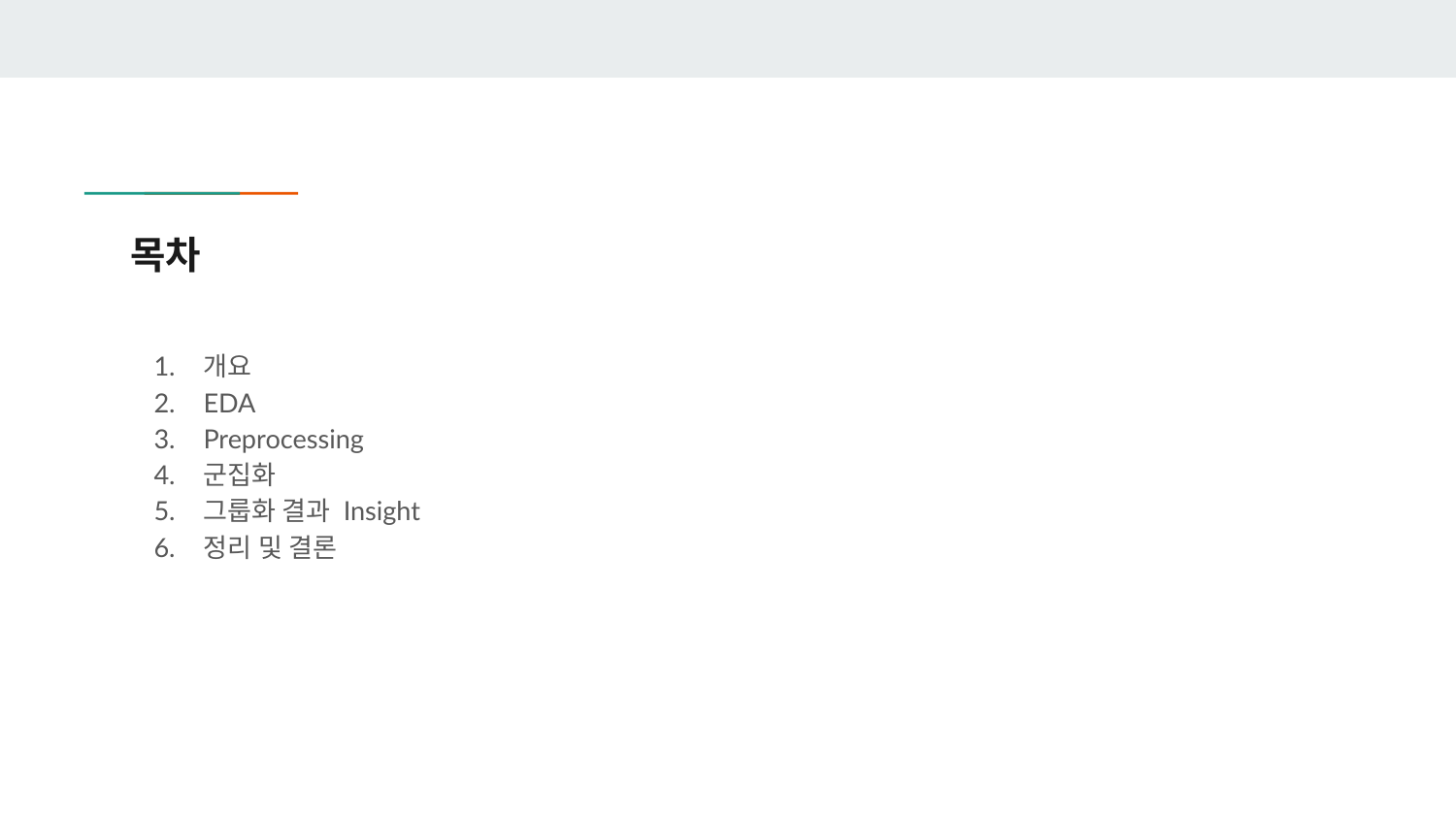

# 목차
개요
EDA
Preprocessing
군집화
그룹화 결과 Insight
정리 및 결론